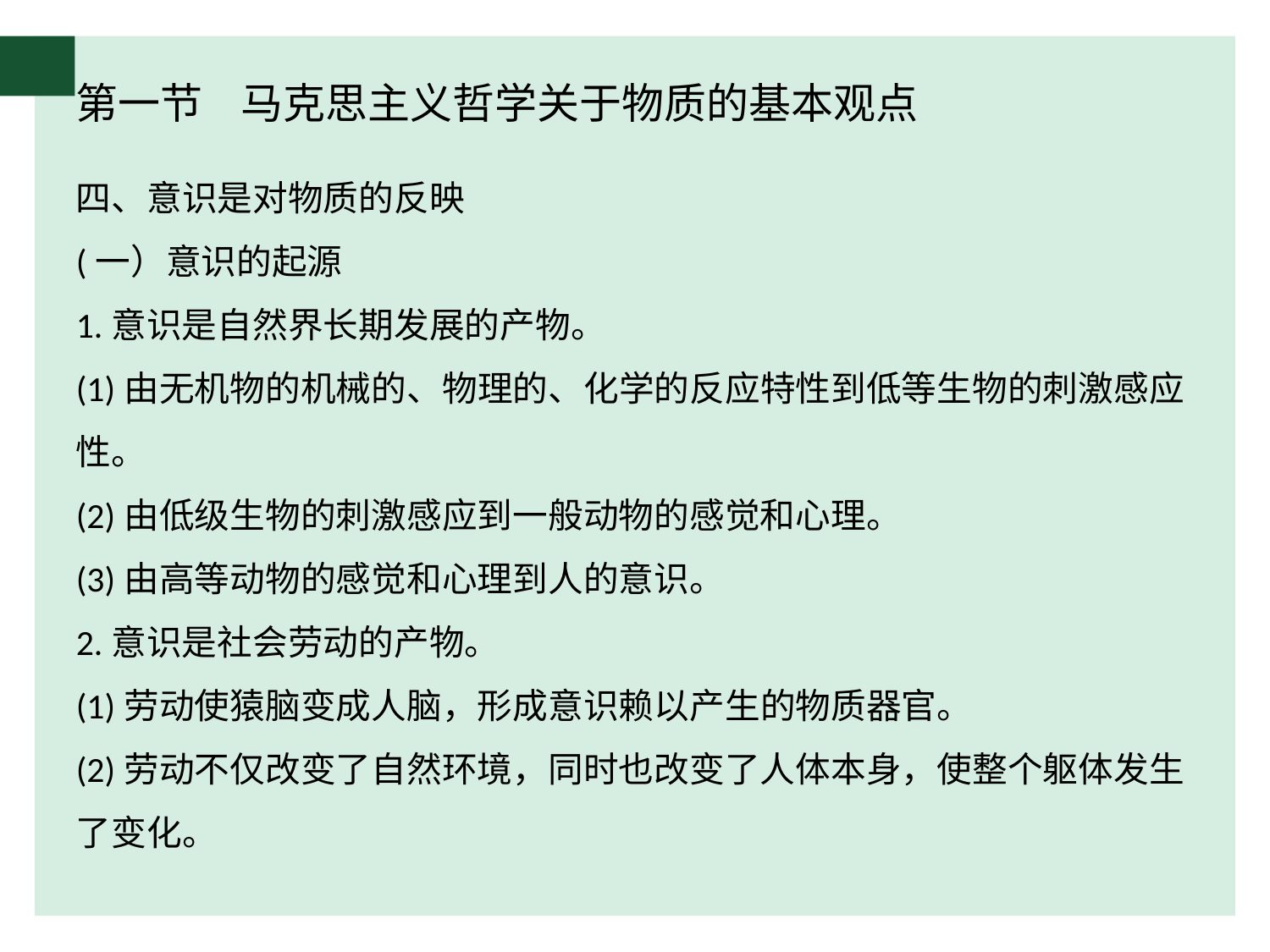

# 第一节    马克思主义哲学关于物质的基本观点
四、意识是对物质的反映
(一）意识的起源
1.意识是自然界长期发展的产物。
(1)由无机物的机械的、物理的、化学的反应特性到低等生物的刺激感应性。
(2)由低级生物的刺激感应到一般动物的感觉和心理。
(3)由高等动物的感觉和心理到人的意识。
2.意识是社会劳动的产物。
(1)劳动使猿脑变成人脑，形成意识赖以产生的物质器官。
(2)劳动不仅改变了自然环境，同时也改变了人体本身，使整个躯体发生了变化。